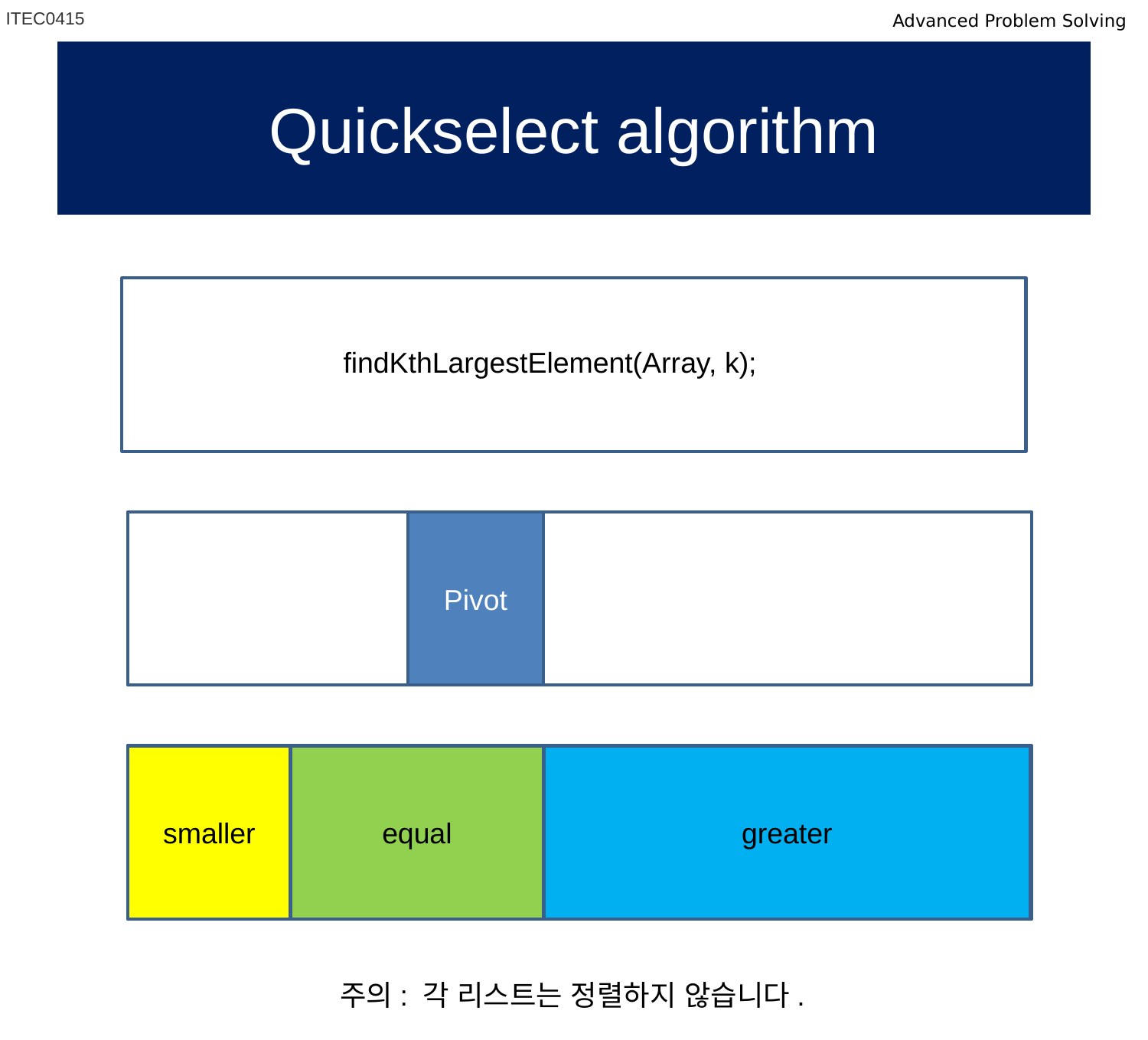

ITEC0415
Advanced Problem Solving
# Quickselect algorithm

findKthLargestElement(Array, k);

Pivot
greater
smaller
equal
greater
주의: 각 리스트는 정렬하지 않습니다.